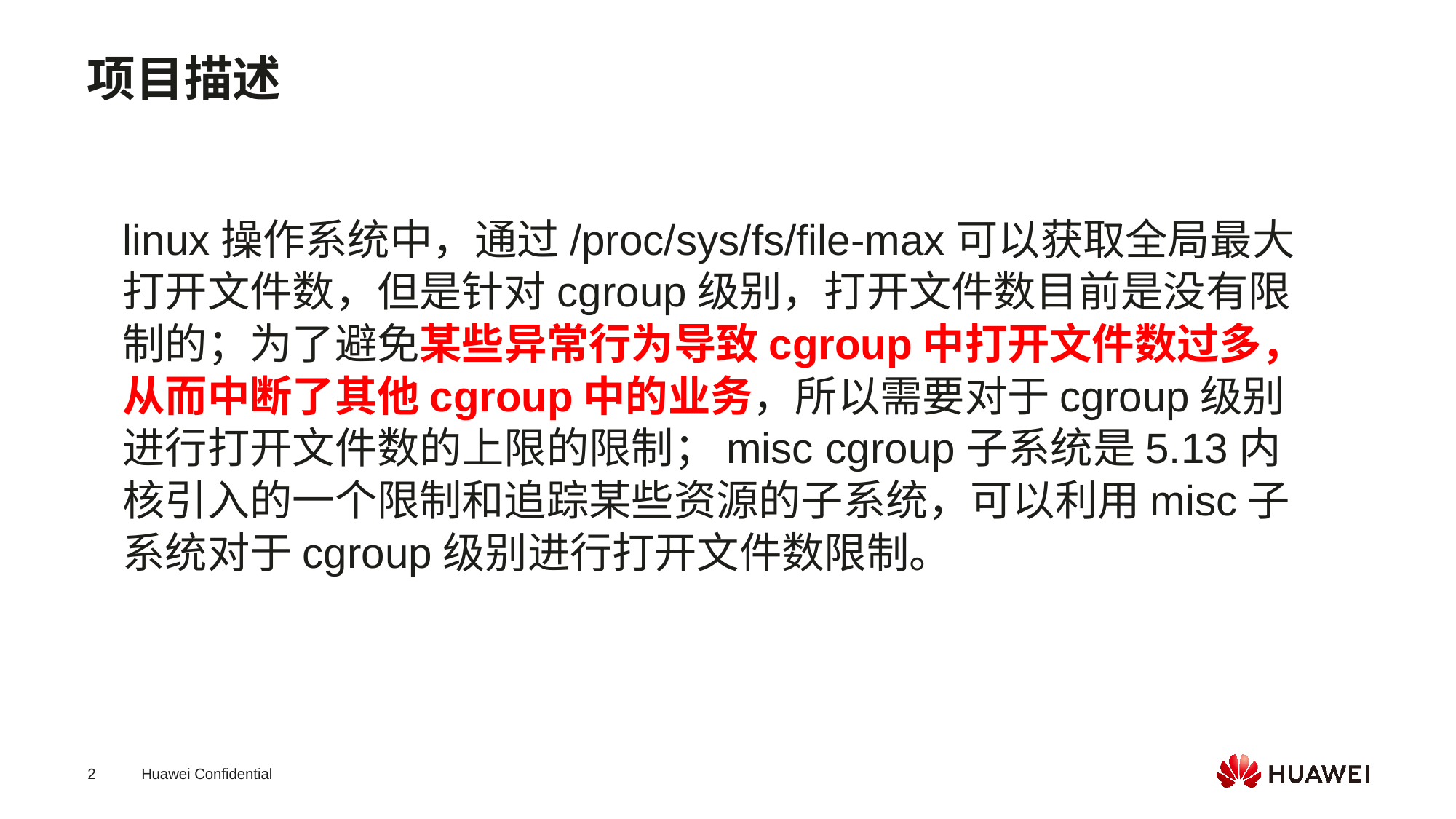

项目描述
linux操作系统中，通过/proc/sys/fs/file-max可以获取全局最大打开文件数，但是针对cgroup级别，打开文件数目前是没有限制的；为了避免某些异常行为导致cgroup中打开文件数过多，从而中断了其他cgroup中的业务，所以需要对于cgroup级别进行打开文件数的上限的限制；misc cgroup子系统是5.13内核引入的一个限制和追踪某些资源的子系统，可以利用misc子系统对于cgroup级别进行打开文件数限制。